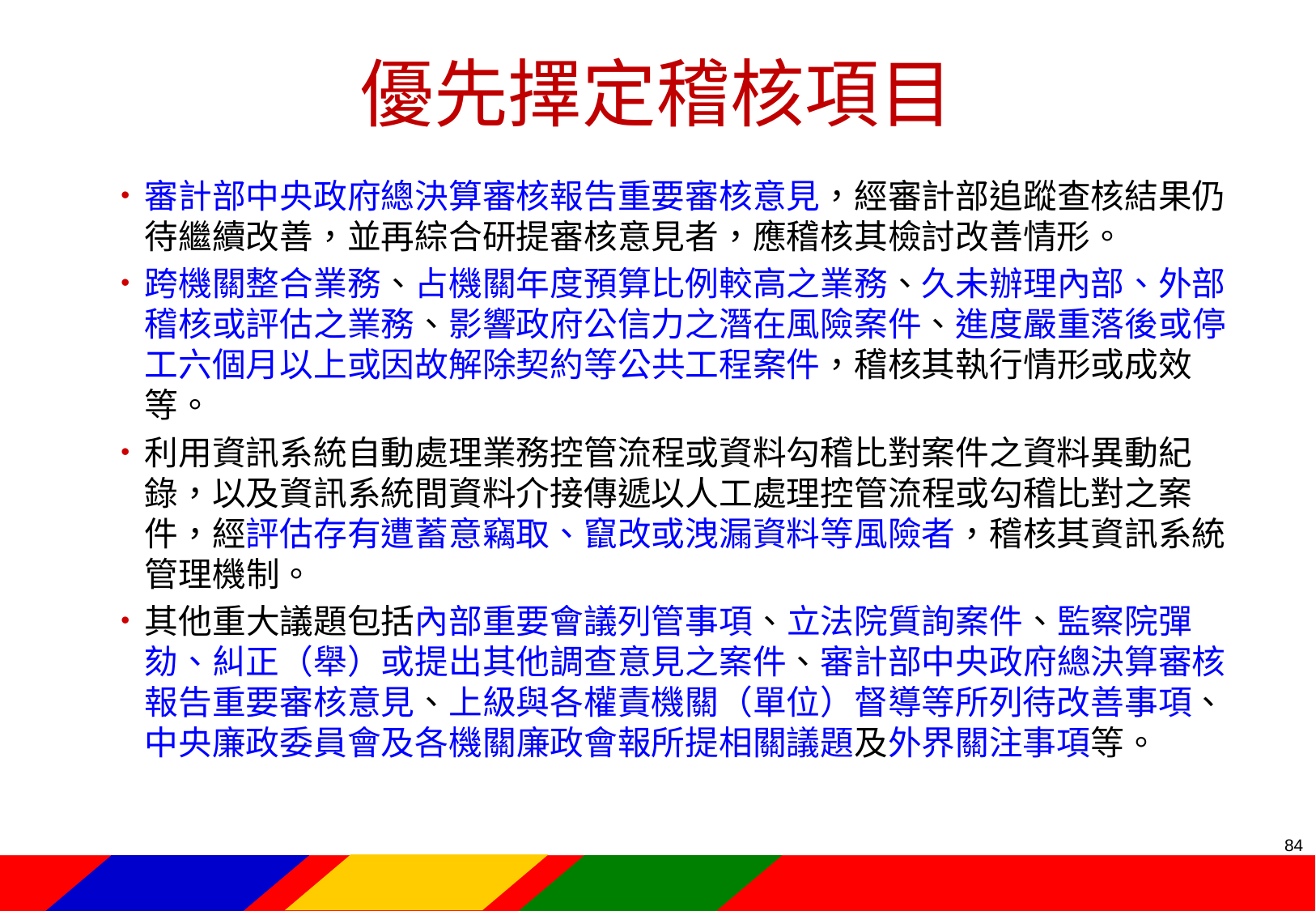

# 優先擇定稽核項目
審計部中央政府總決算審核報告重要審核意見，經審計部追蹤查核結果仍待繼續改善，並再綜合研提審核意見者，應稽核其檢討改善情形。
跨機關整合業務、占機關年度預算比例較高之業務、久未辦理內部、外部稽核或評估之業務、影響政府公信力之潛在風險案件、進度嚴重落後或停工六個月以上或因故解除契約等公共工程案件，稽核其執行情形或成效等。
利用資訊系統自動處理業務控管流程或資料勾稽比對案件之資料異動紀錄，以及資訊系統間資料介接傳遞以人工處理控管流程或勾稽比對之案件，經評估存有遭蓄意竊取、竄改或洩漏資料等風險者，稽核其資訊系統管理機制。
其他重大議題包括內部重要會議列管事項、立法院質詢案件、監察院彈劾、糾正（舉）或提出其他調查意見之案件、審計部中央政府總決算審核報告重要審核意見、上級與各權責機關（單位）督導等所列待改善事項、中央廉政委員會及各機關廉政會報所提相關議題及外界關注事項等。
84